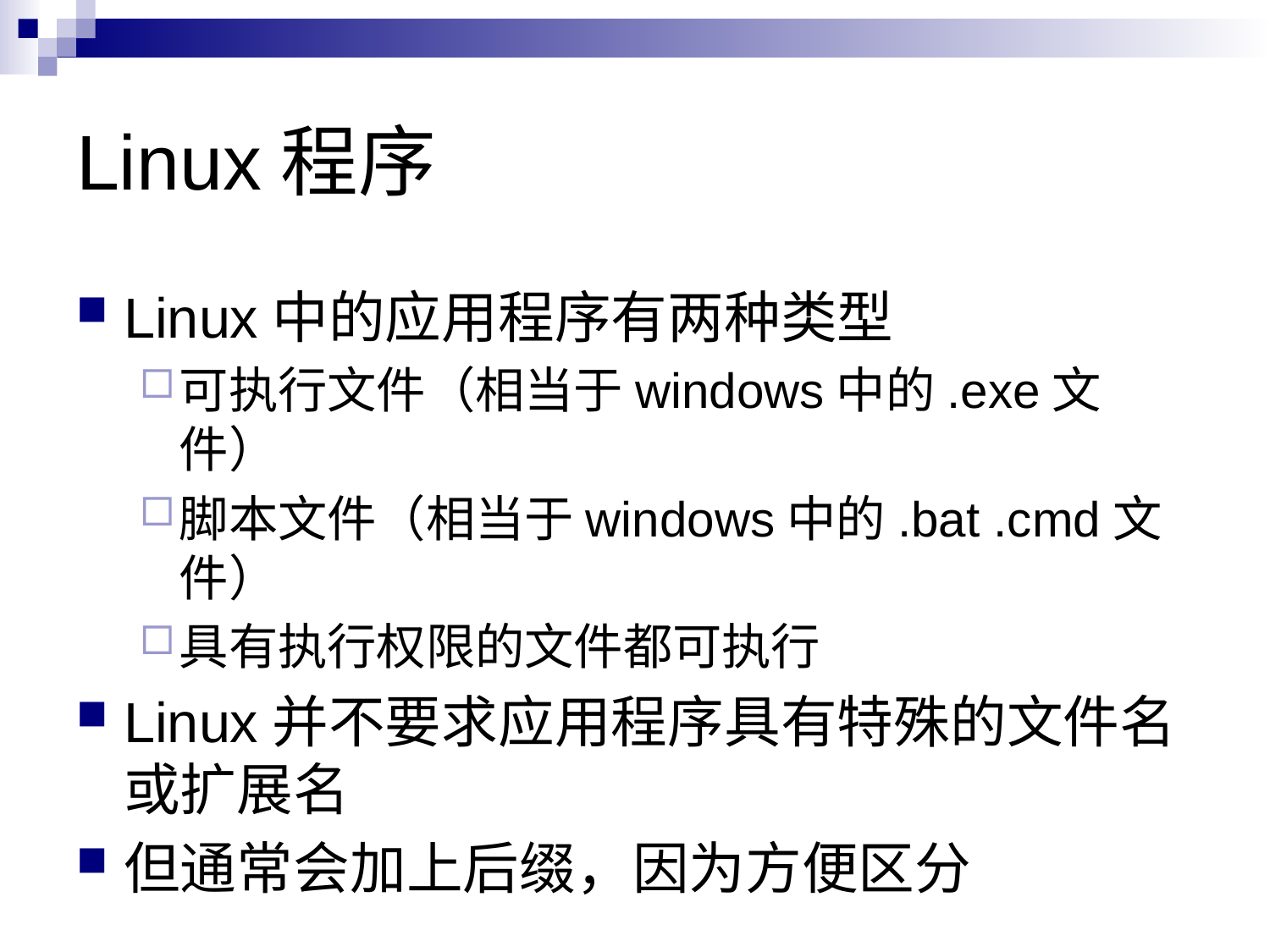

# Linux程序
Linux中的应用程序有两种类型
可执行文件（相当于windows中的.exe文件）
脚本文件（相当于windows中的.bat .cmd文件）
具有执行权限的文件都可执行
Linux并不要求应用程序具有特殊的文件名或扩展名
但通常会加上后缀，因为方便区分